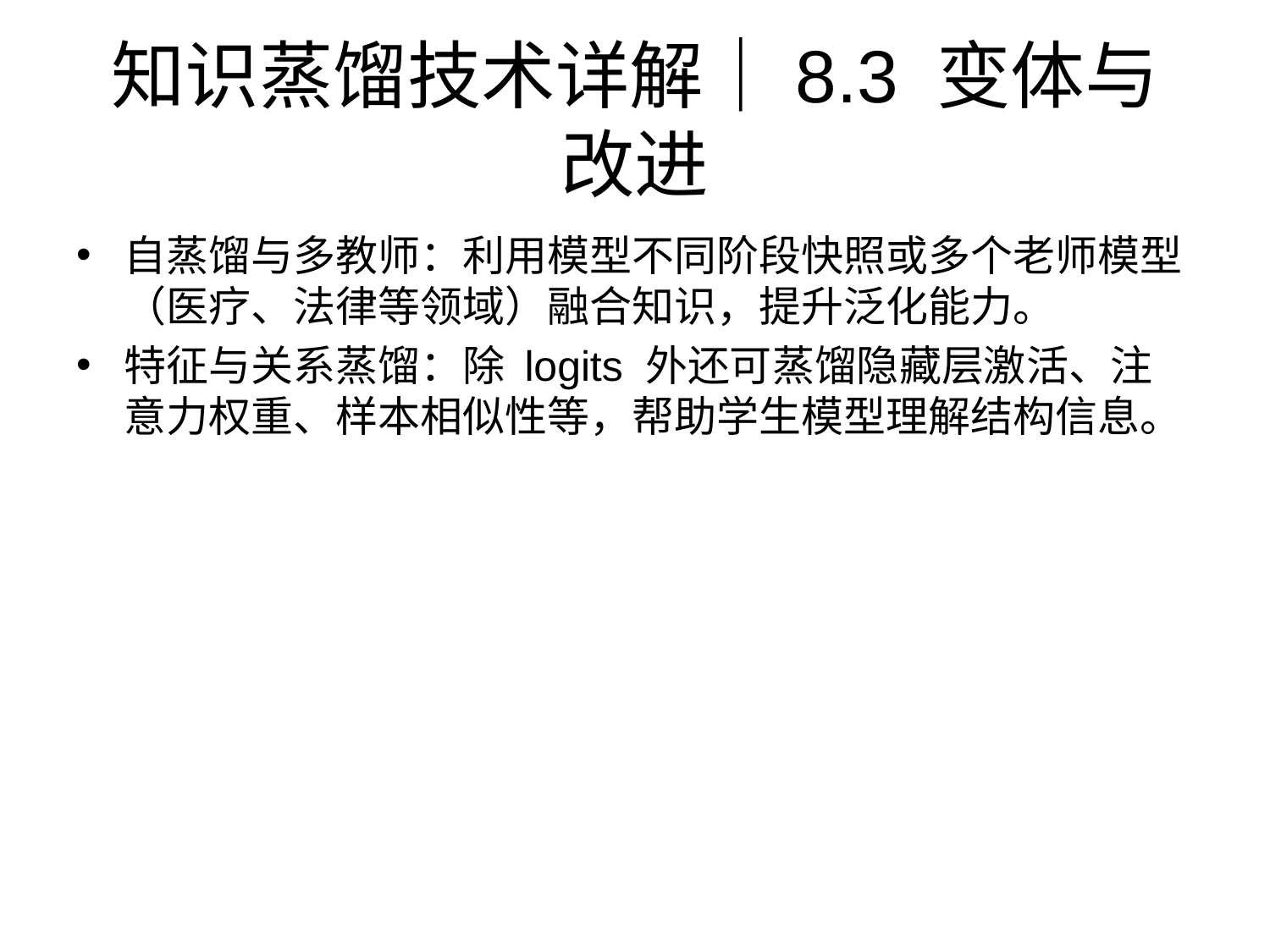

# 知识蒸馏技术详解｜8.3 变体与改进
自蒸馏与多教师：利用模型不同阶段快照或多个老师模型（医疗、法律等领域）融合知识，提升泛化能力。
特征与关系蒸馏：除 logits 外还可蒸馏隐藏层激活、注意力权重、样本相似性等，帮助学生模型理解结构信息。